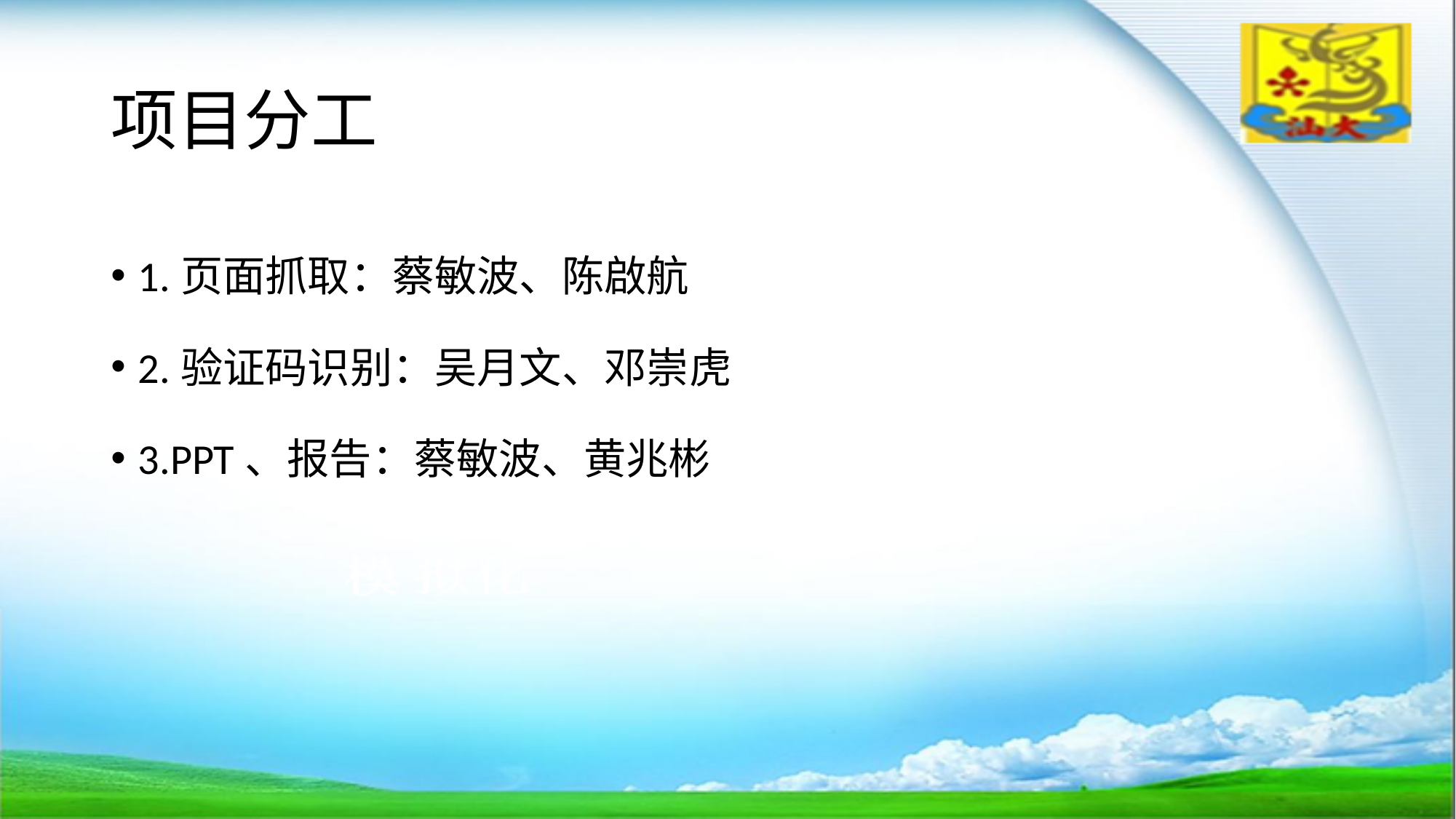

# 项目分工
1.页面抓取：蔡敏波、陈啟航
2.验证码识别：吴月文、邓崇虎
3.PPT、报告：蔡敏波、黄兆彬